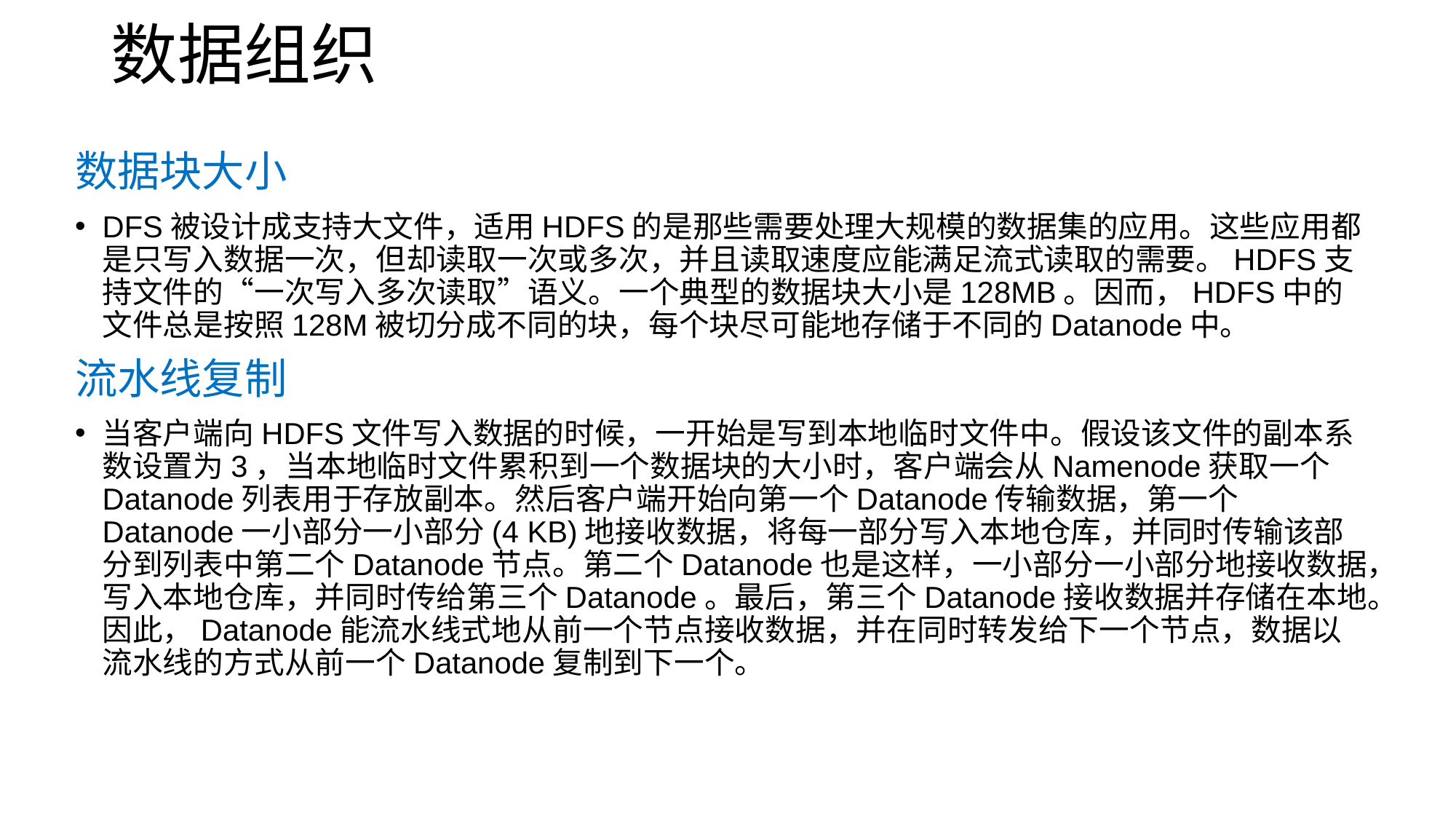

# 数据组织
数据块大小
DFS被设计成支持大文件，适用HDFS的是那些需要处理大规模的数据集的应用。这些应用都是只写入数据一次，但却读取一次或多次，并且读取速度应能满足流式读取的需要。HDFS支持文件的“一次写入多次读取”语义。一个典型的数据块大小是128MB。因而，HDFS中的文件总是按照128M被切分成不同的块，每个块尽可能地存储于不同的Datanode中。
流水线复制
当客户端向HDFS文件写入数据的时候，一开始是写到本地临时文件中。假设该文件的副本系数设置为3，当本地临时文件累积到一个数据块的大小时，客户端会从Namenode获取一个Datanode列表用于存放副本。然后客户端开始向第一个Datanode传输数据，第一个Datanode一小部分一小部分(4 KB)地接收数据，将每一部分写入本地仓库，并同时传输该部分到列表中第二个Datanode节点。第二个Datanode也是这样，一小部分一小部分地接收数据，写入本地仓库，并同时传给第三个Datanode。最后，第三个Datanode接收数据并存储在本地。因此，Datanode能流水线式地从前一个节点接收数据，并在同时转发给下一个节点，数据以流水线的方式从前一个Datanode复制到下一个。